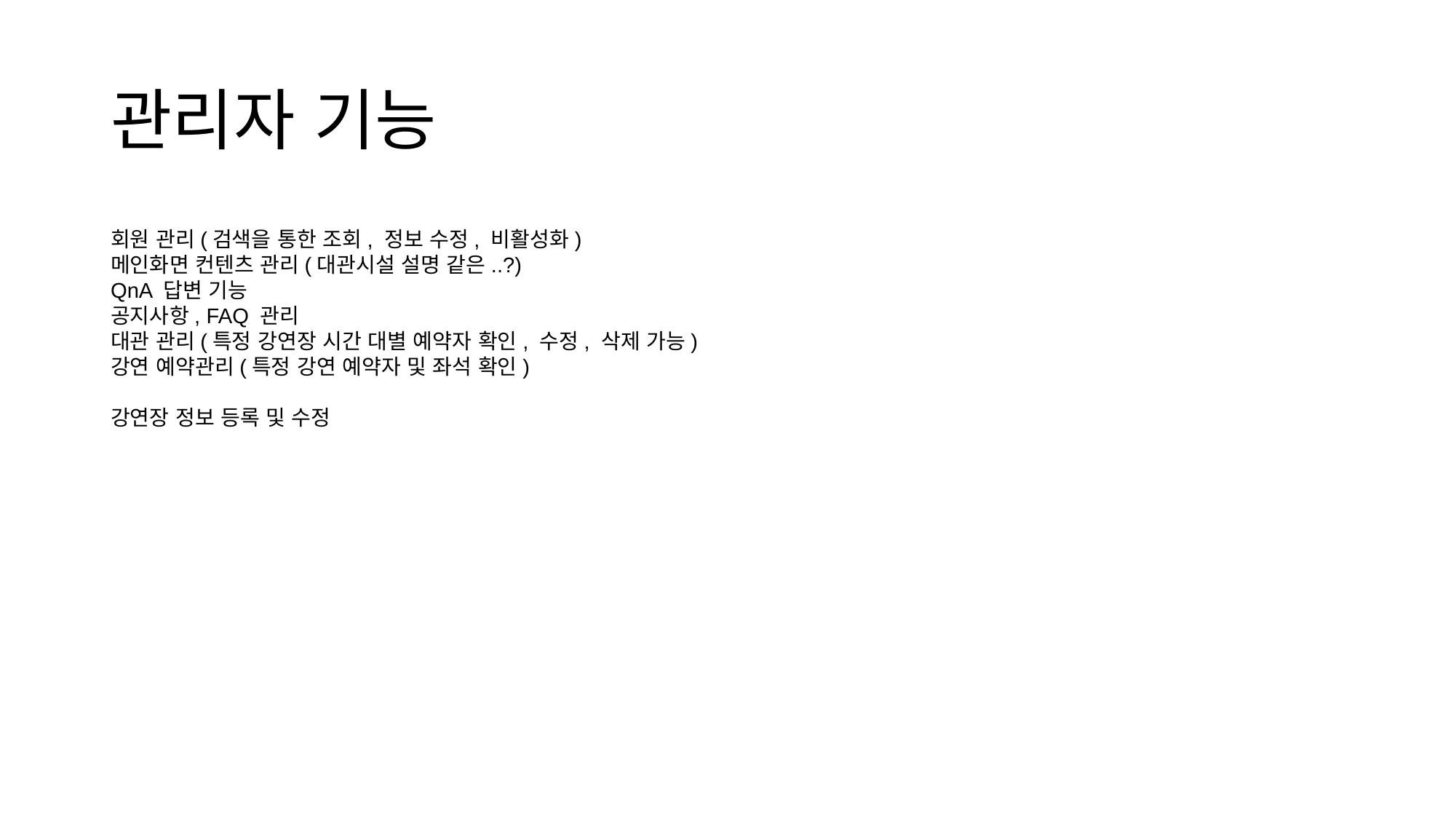

# 관리자 기능
회원 관리(검색을 통한 조회, 정보 수정, 비활성화)
메인화면 컨텐츠 관리(대관시설 설명 같은..?)
QnA 답변 기능
공지사항, FAQ 관리
대관 관리(특정 강연장 시간 대별 예약자 확인, 수정, 삭제 가능)
강연 예약관리(특정 강연 예약자 및 좌석 확인)

강연장 정보 등록 및 수정